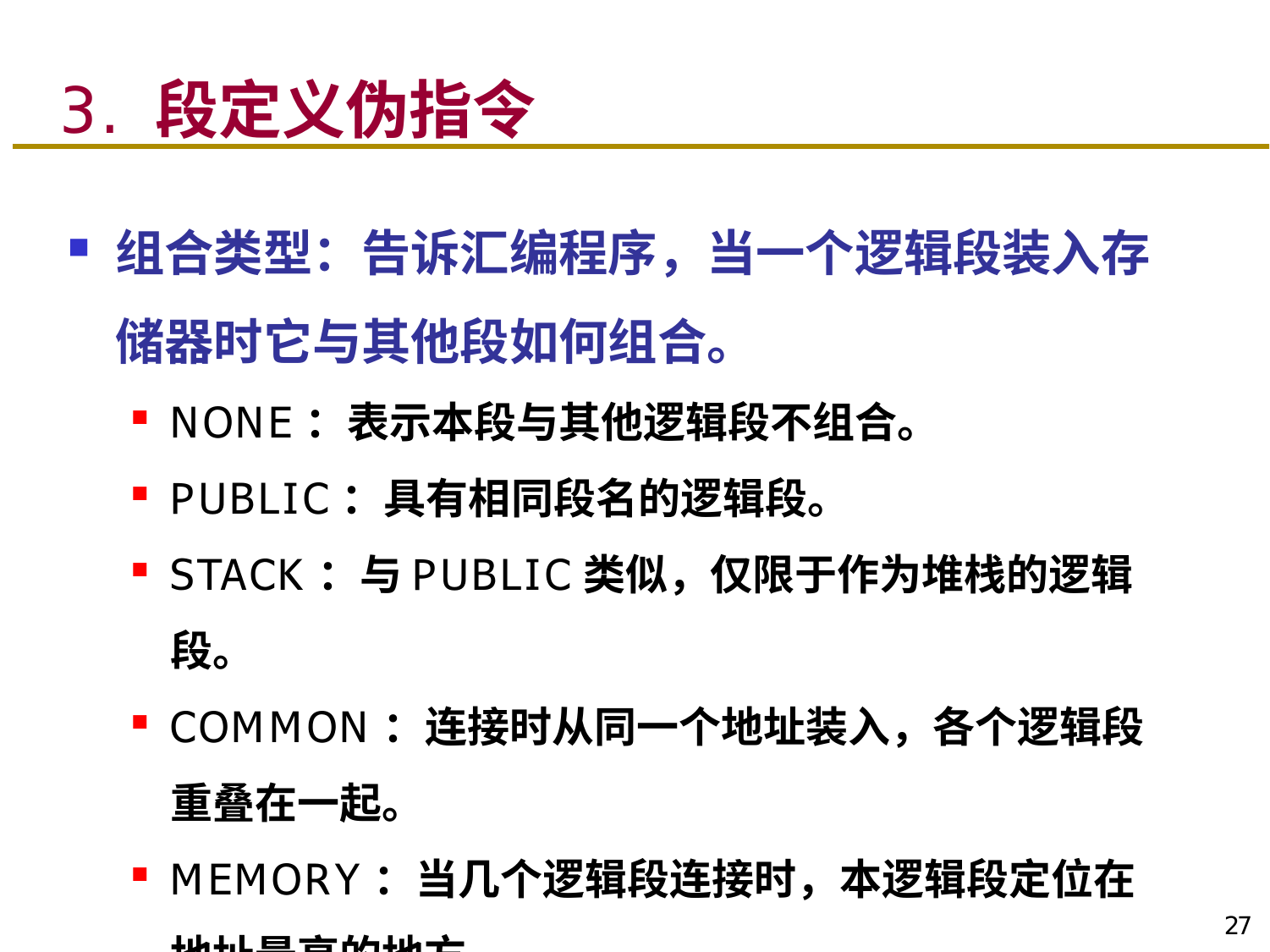

# 3. 段定义伪指令
组合类型：告诉汇编程序，当一个逻辑段装入存储器时它与其他段如何组合。
NONE：表示本段与其他逻辑段不组合。
PUBLIC：具有相同段名的逻辑段。
STACK：与PUBLIC类似，仅限于作为堆栈的逻辑段。
COMMON：连接时从同一个地址装入，各个逻辑段重叠在一起。
MEMORY：当几个逻辑段连接时，本逻辑段定位在地址最高的地方。
27